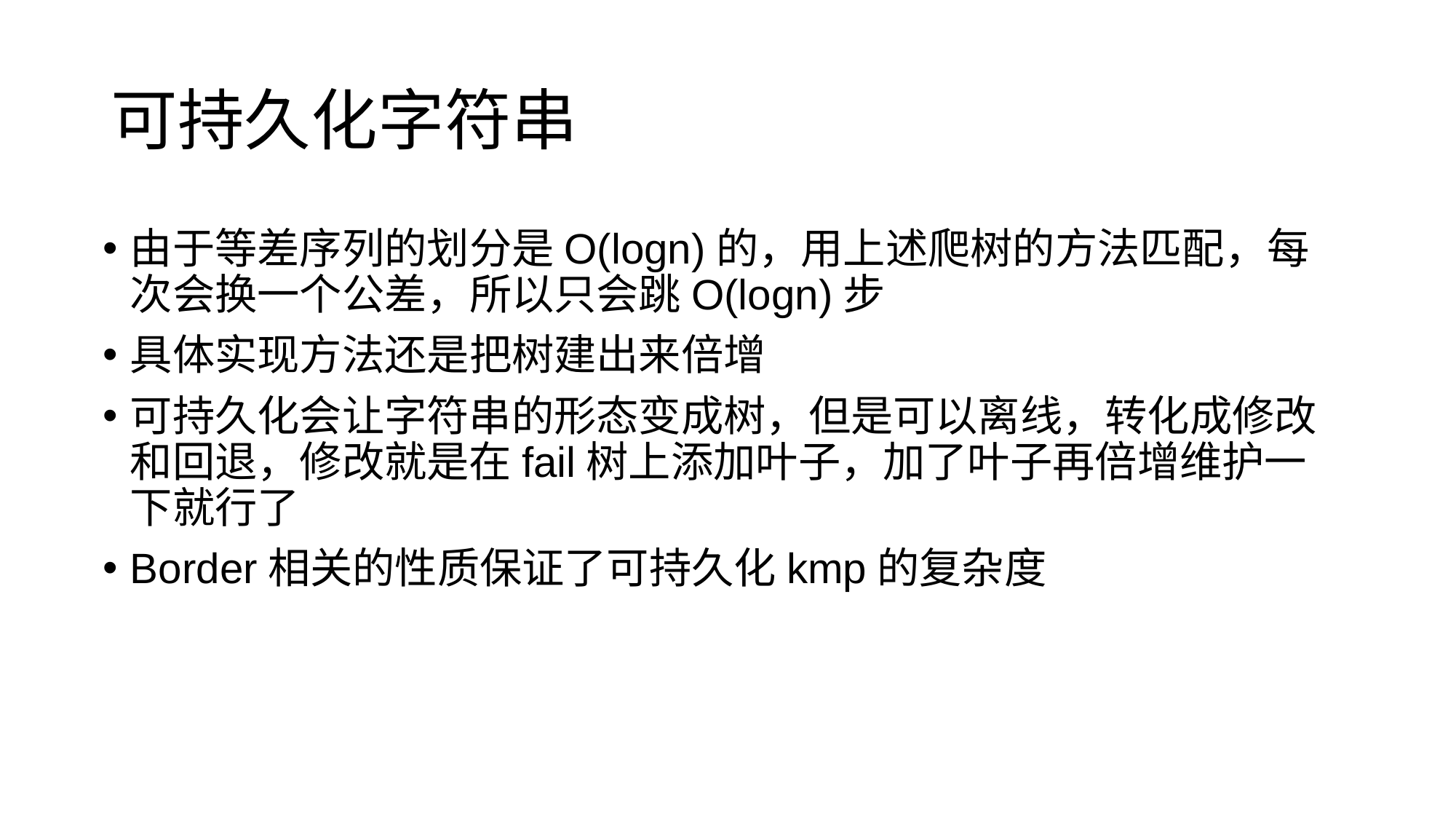

# 可持久化字符串
由于等差序列的划分是O(logn)的，用上述爬树的方法匹配，每次会换一个公差，所以只会跳O(logn)步
具体实现方法还是把树建出来倍增
可持久化会让字符串的形态变成树，但是可以离线，转化成修改和回退，修改就是在fail树上添加叶子，加了叶子再倍增维护一下就行了
Border相关的性质保证了可持久化kmp的复杂度